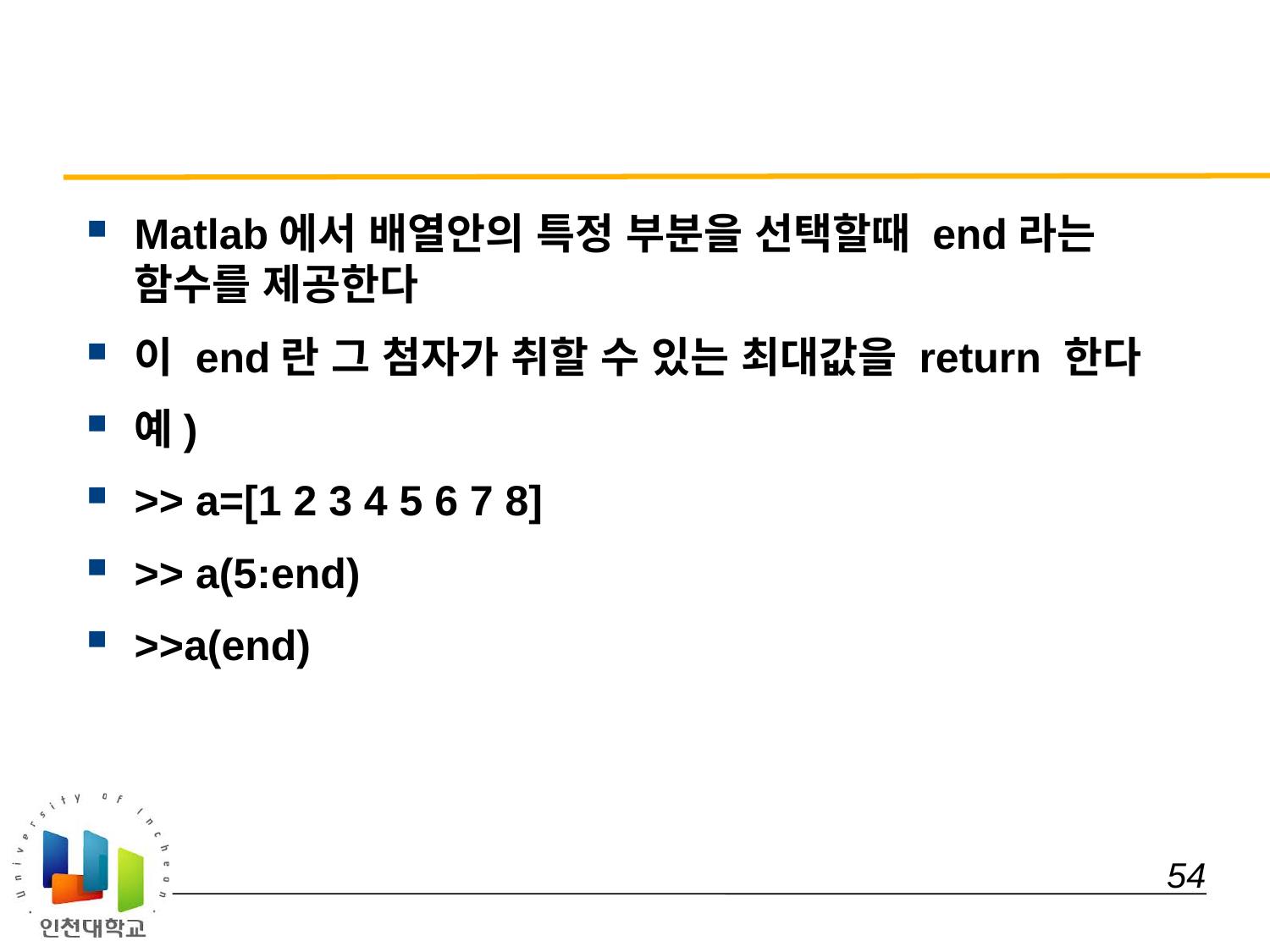

#
Matlab에서 배열안의 특정 부분을 선택할때 end라는 함수를 제공한다
이 end란 그 첨자가 취할 수 있는 최대값을 return 한다
예)
>> a=[1 2 3 4 5 6 7 8]
>> a(5:end)
>>a(end)
 54